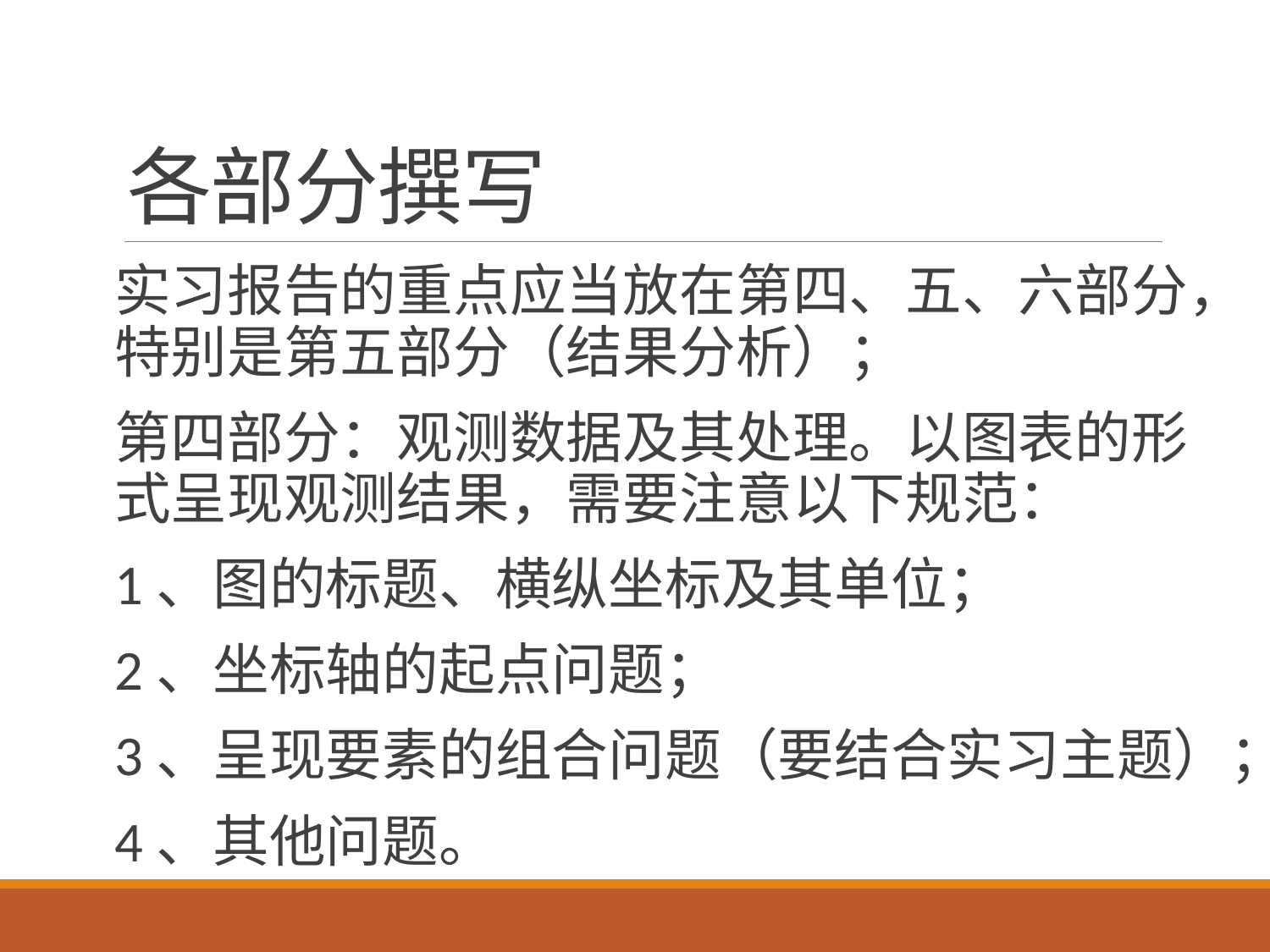

# 各部分撰写
实习报告的重点应当放在第四、五、六部分，特别是第五部分（结果分析）；
第四部分：观测数据及其处理。以图表的形式呈现观测结果，需要注意以下规范：
1、图的标题、横纵坐标及其单位；
2、坐标轴的起点问题；
3、呈现要素的组合问题（要结合实习主题）；
4、其他问题。